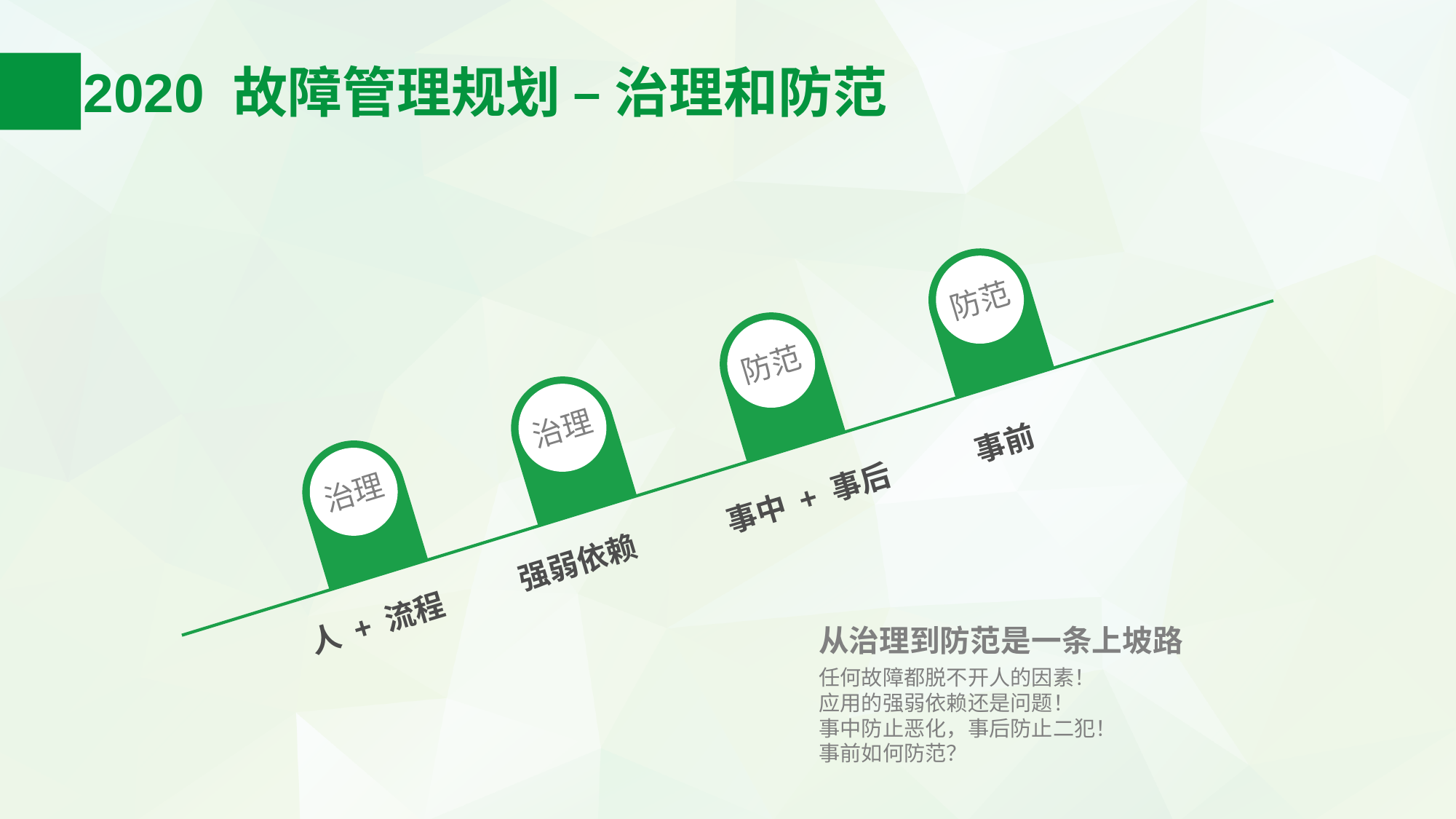

2020 故障管理规划 – 治理和防范

防范

防范

治理
     事前

治理
事中 + 事后
强弱依赖
人 + 流程
从治理到防范是一条上坡路
任何故障都脱不开人的因素！
应用的强弱依赖还是问题！
事中防止恶化，事后防止二犯！
事前如何防范？